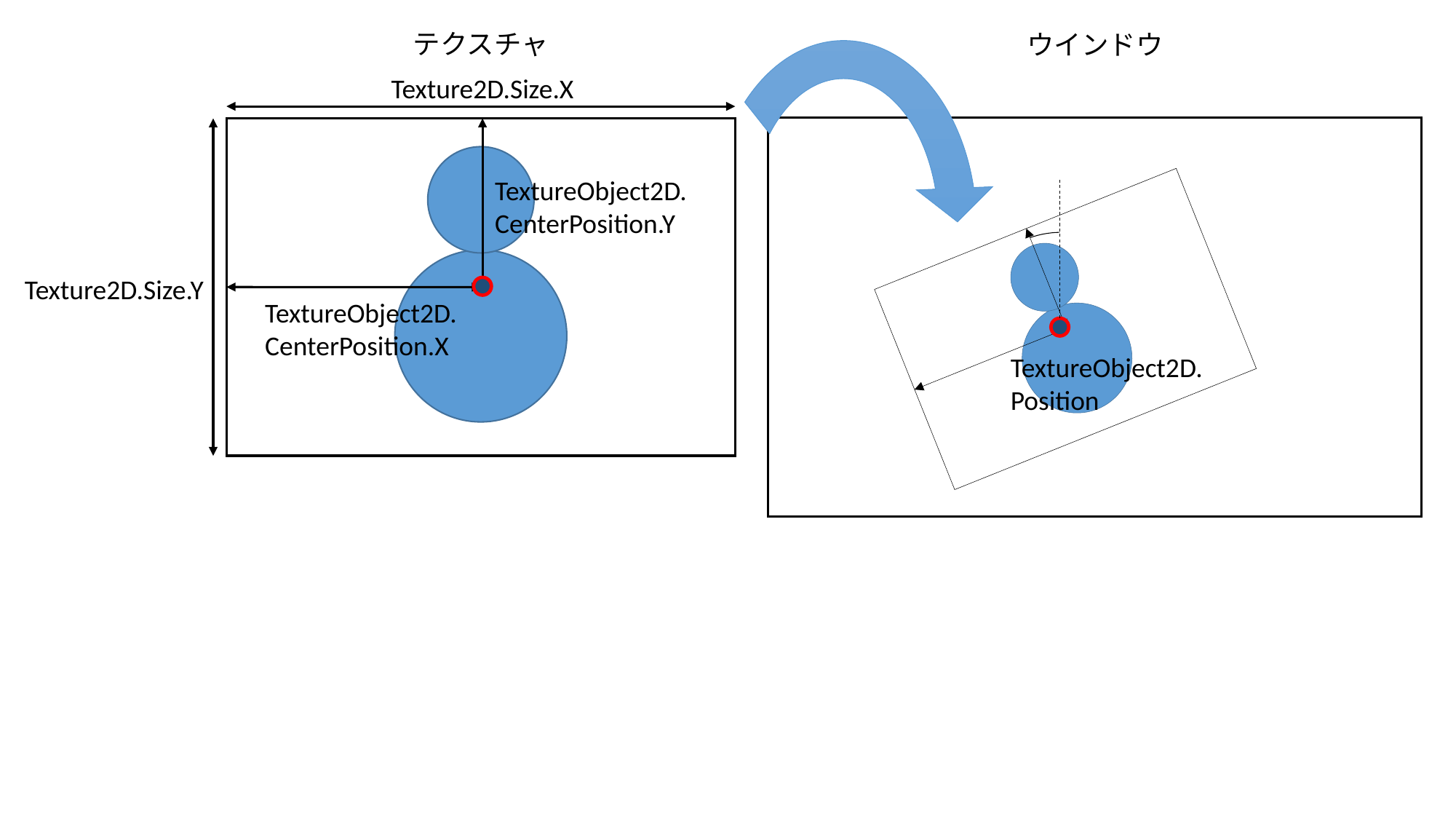

テクスチャ
ウインドウ
Texture2D.Size.X

TextureObject2D.CenterPosition.Y

Texture2D.Size.Y

TextureObject2D.CenterPosition.X

TextureObject2D. Position